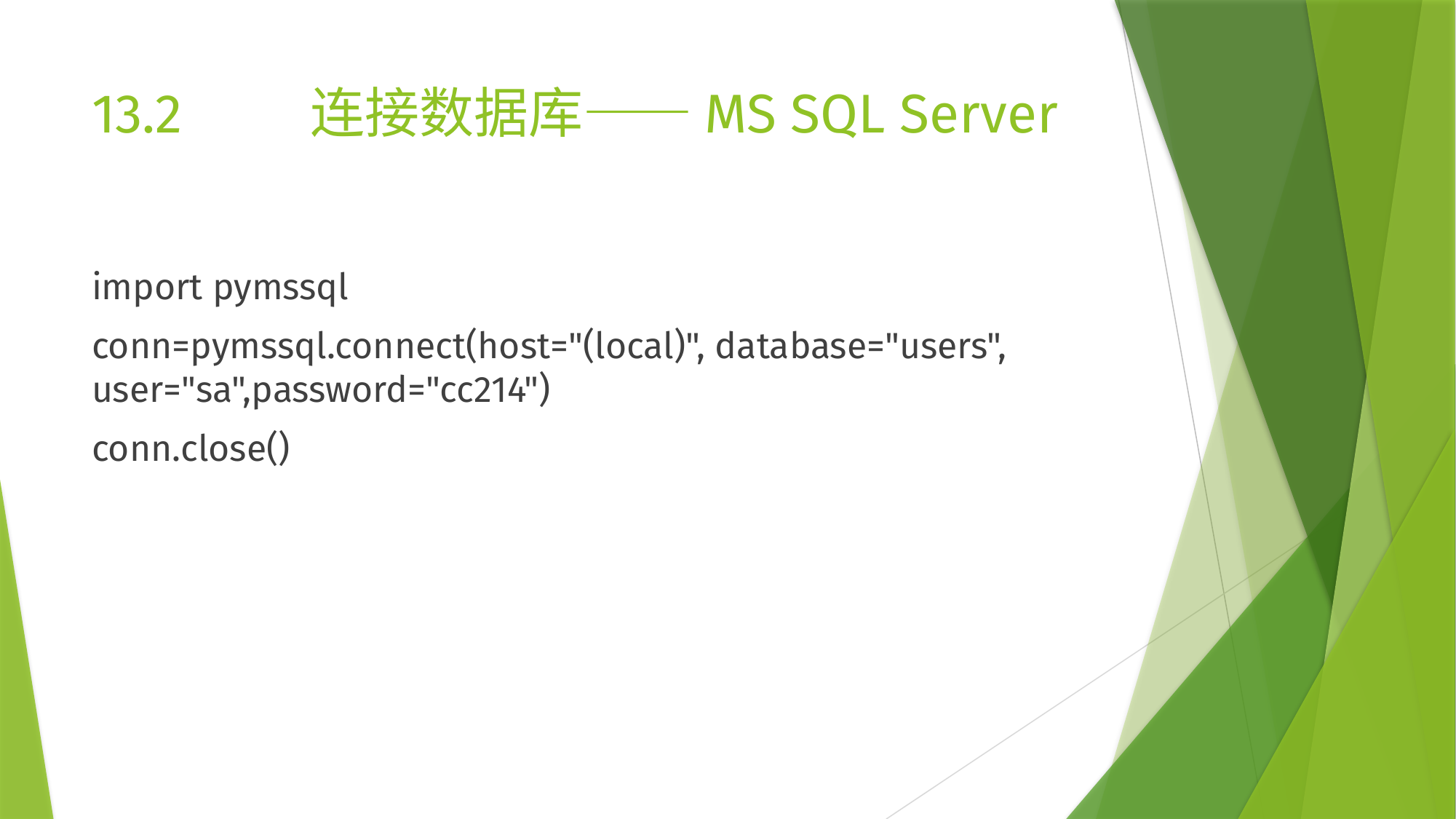

# 13.2		连接数据库——MS SQL Server
import pymssql
conn=pymssql.connect(host="(local)", database="users", user="sa",password="cc214")
conn.close()